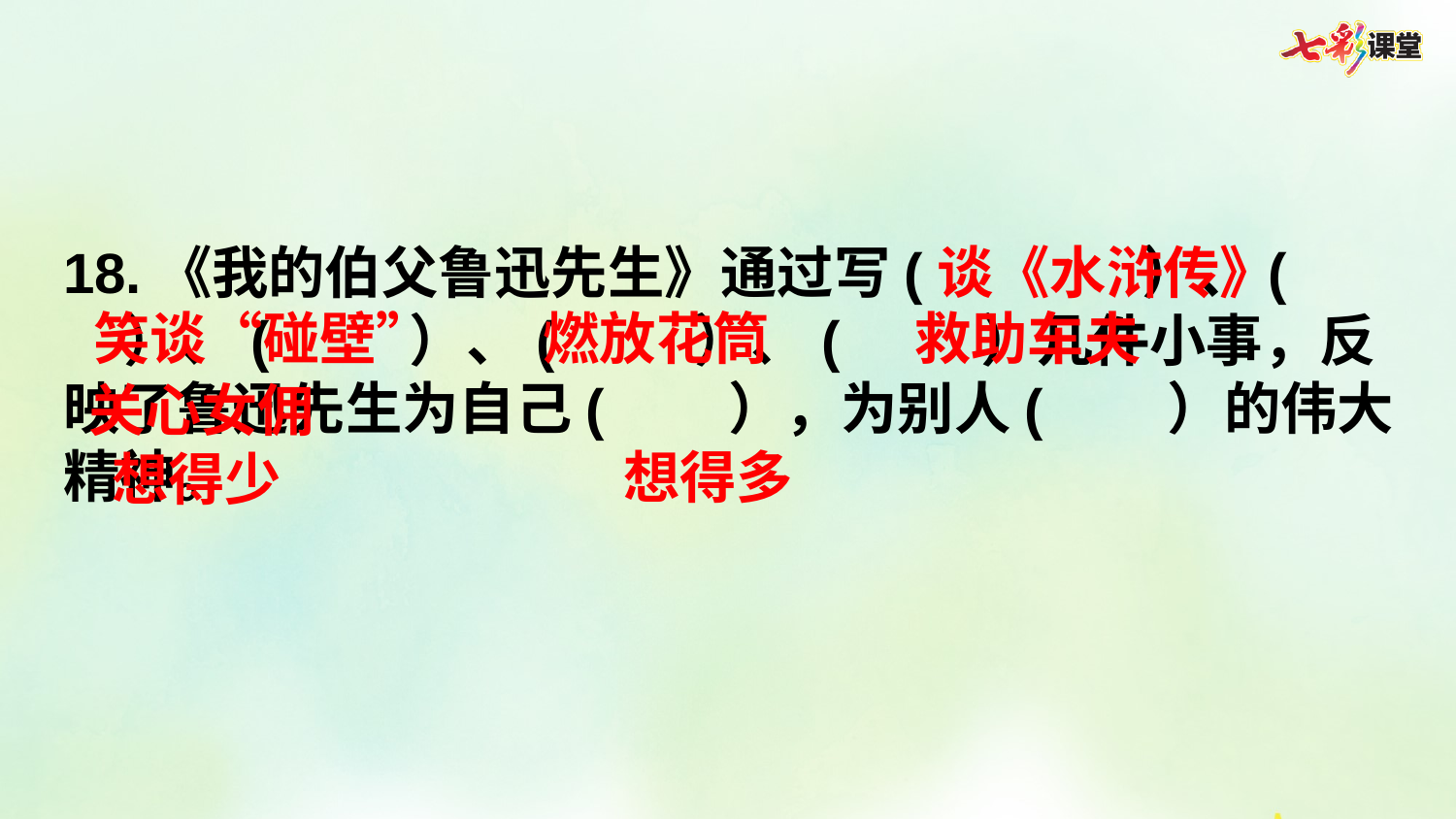

18.《我的伯父鲁迅先生》通过写(             ）、(           ）、(        ）、(        ）、(        ）几件小事，反映了鲁迅先生为自己(       ），为别人(       ）的伟大精神。
谈《水浒传》
笑谈“碰壁”
燃放花筒
救助车夫
关心女佣
想得多
想得少